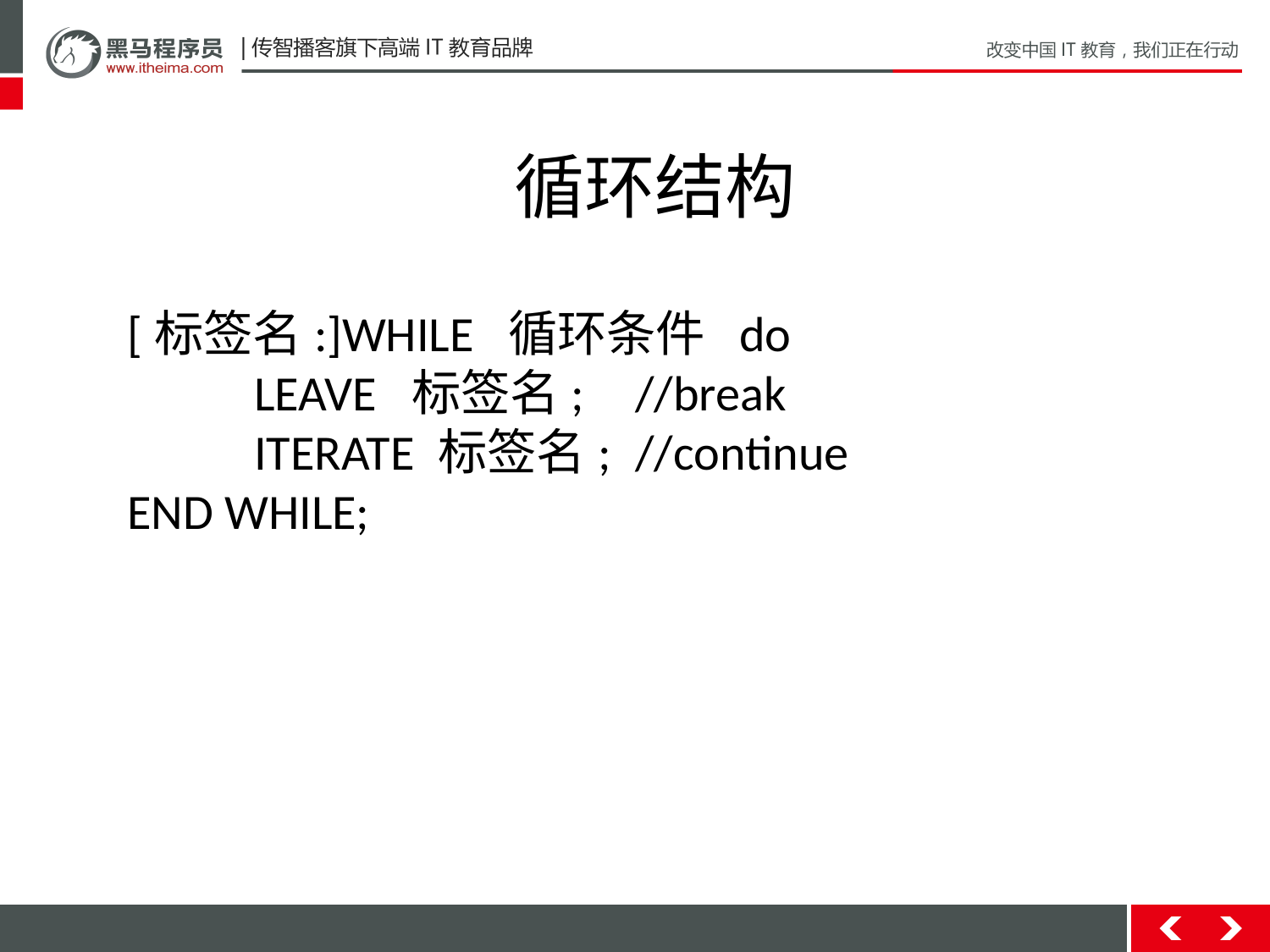

循环结构
[标签名:]WHILE  循环条件  do
	LEAVE  标签名;	//break
	ITERATE 标签名;	//continue
END WHILE;